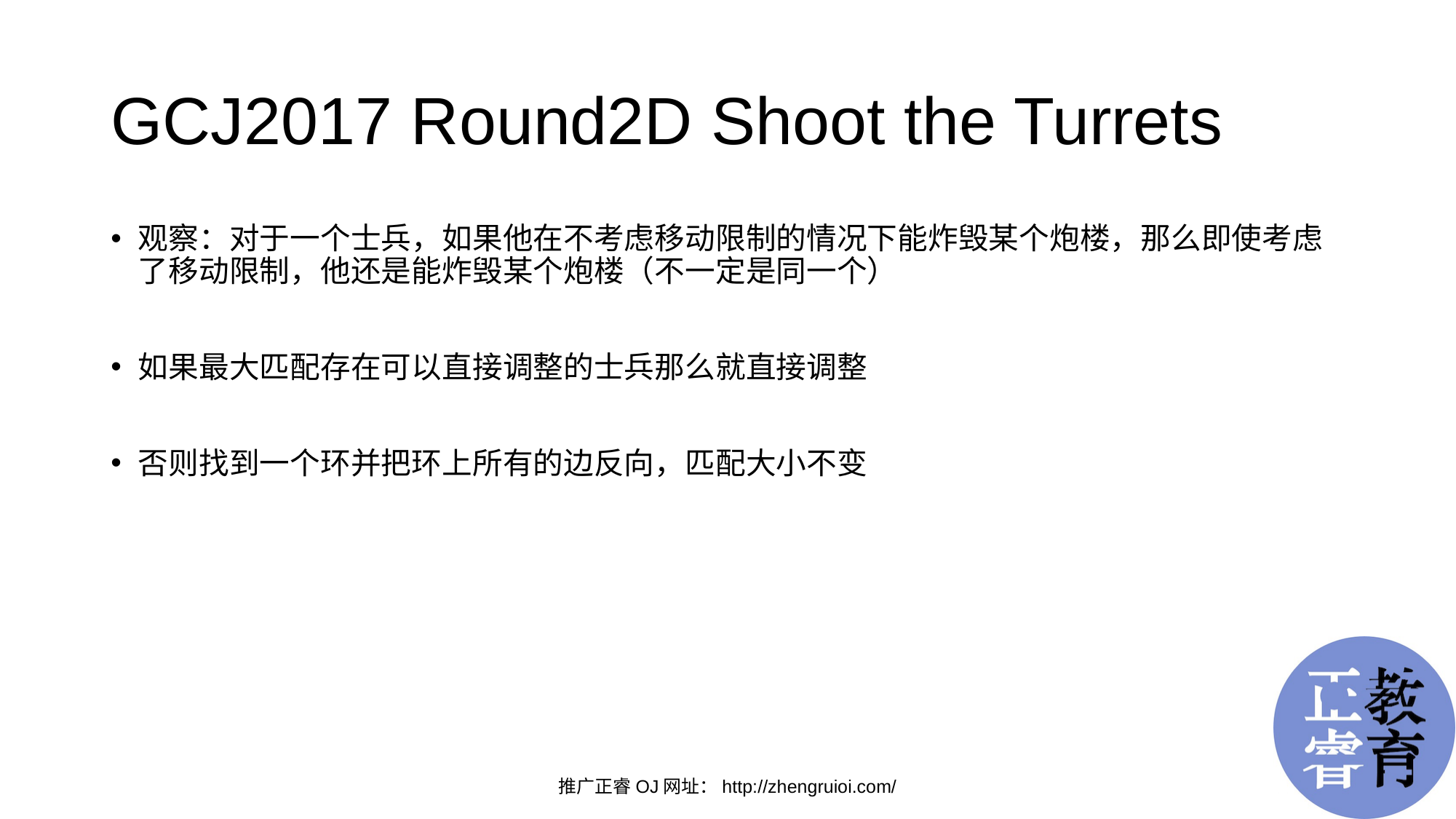

# GCJ2017 Round2D Shoot the Turrets
观察：对于一个士兵，如果他在不考虑移动限制的情况下能炸毁某个炮楼，那么即使考虑了移动限制，他还是能炸毁某个炮楼（不一定是同一个）

如果最大匹配存在可以直接调整的士兵那么就直接调整

否则找到一个环并把环上所有的边反向，匹配大小不变